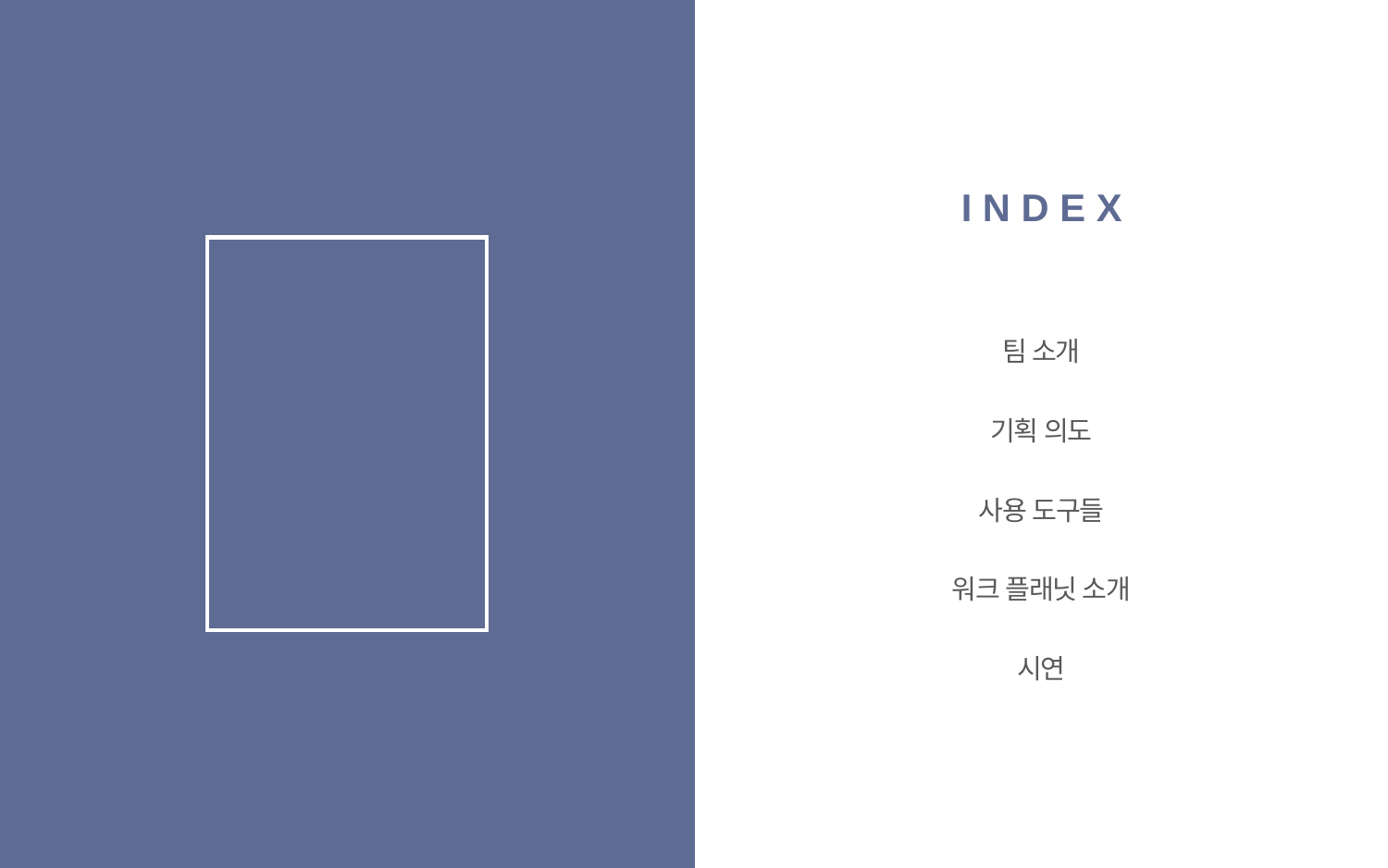

I N D E X
WORK
PLAN
IT
팀 소개
기획 의도
사용 도구들
워크 플래닛 소개
시연